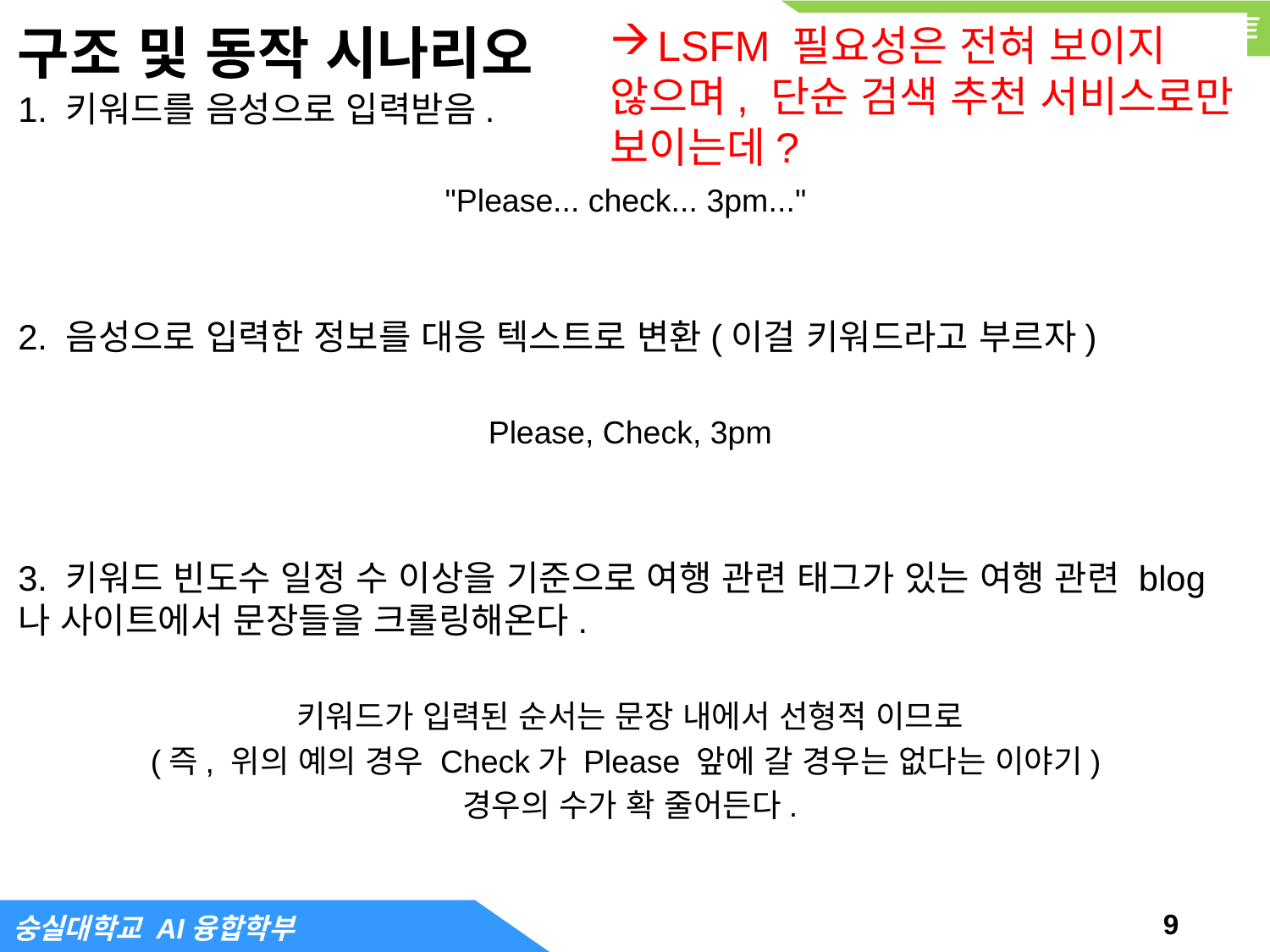

# 구조 및 동작 시나리오
LSFM 필요성은 전혀 보이지
않으며, 단순 검색 추천 서비스로만
보이는데?
1. 키워드를 음성으로 입력받음.

"Please... check... 3pm..."

2. 음성으로 입력한 정보를 대응 텍스트로 변환(이걸 키워드라고 부르자)

Please, Check, 3pm

3. 키워드 빈도수 일정 수 이상을 기준으로 여행 관련 태그가 있는 여행 관련 blog나 사이트에서 문장들을 크롤링해온다.

키워드가 입력된 순서는 문장 내에서 선형적 이므로
(즉, 위의 예의 경우 Check가 Please 앞에 갈 경우는 없다는 이야기)
경우의 수가 확 줄어든다.